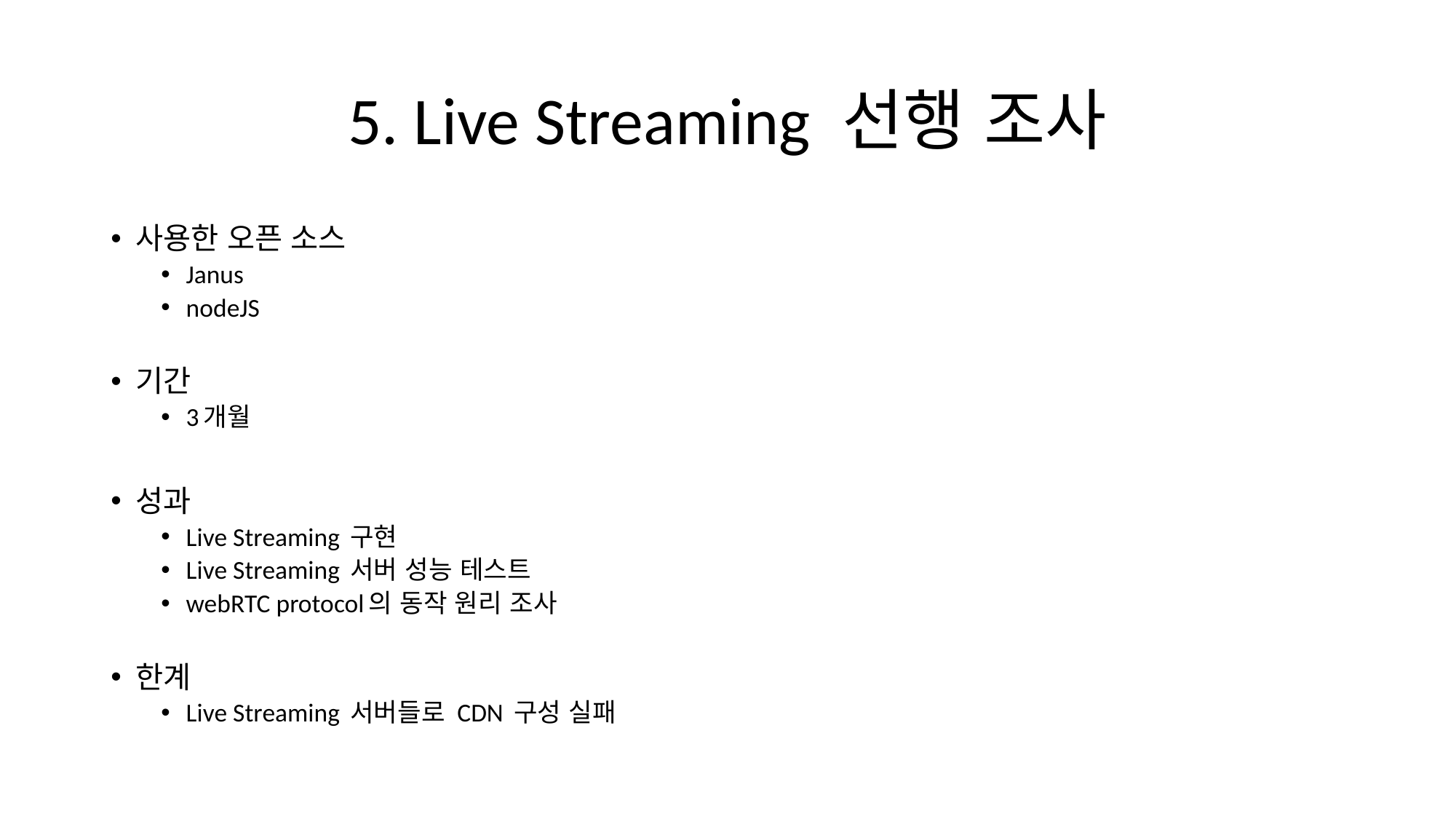

# 5. Live Streaming 선행 조사
사용한 오픈 소스
Janus
nodeJS

기간
3개월

성과
Live Streaming 구현
Live Streaming 서버 성능 테스트
webRTC protocol의 동작 원리 조사

한계
Live Streaming 서버들로 CDN 구성 실패